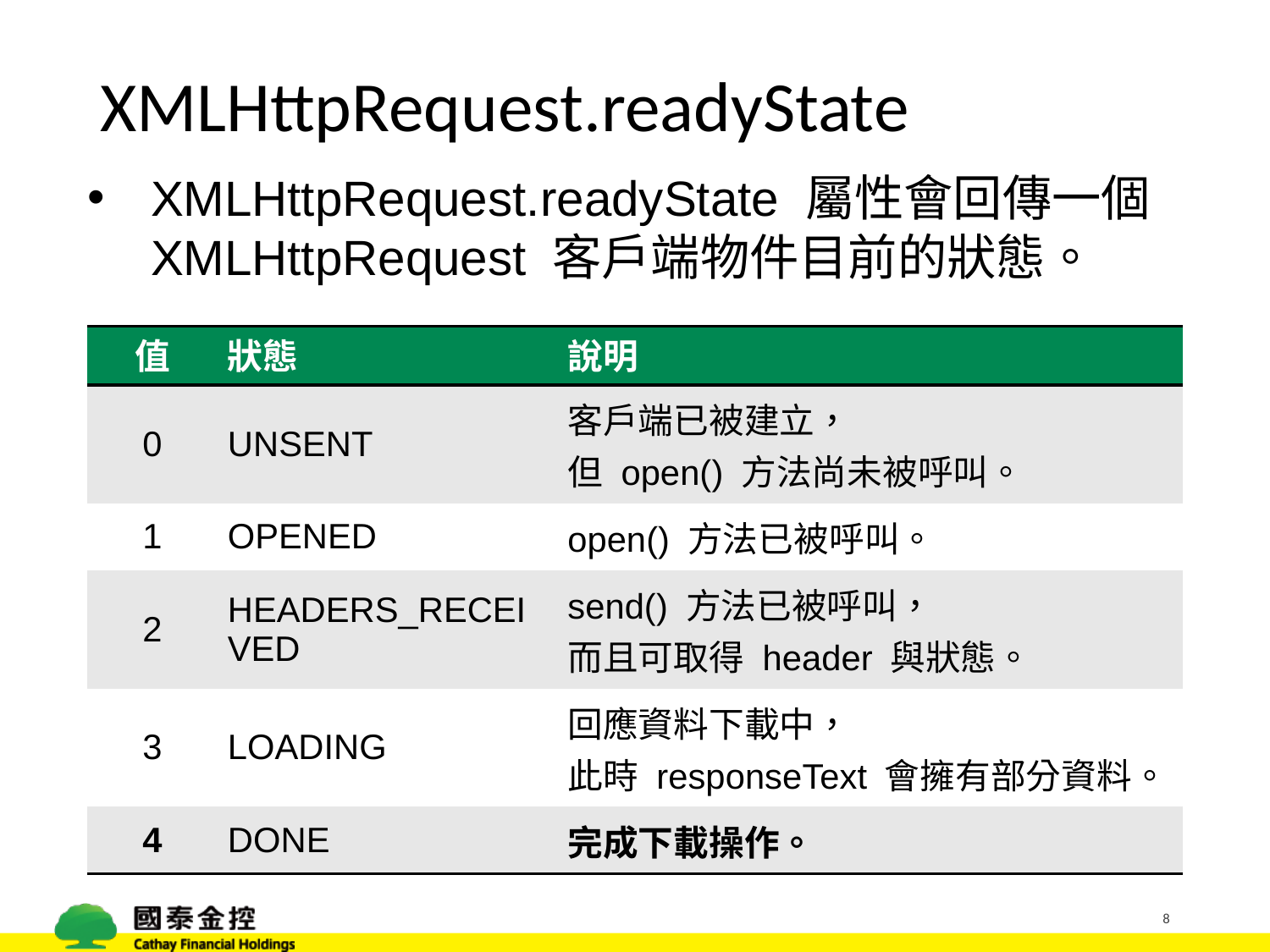

# XMLHttpRequest.readyState
XMLHttpRequest.readyState 屬性會回傳一個 XMLHttpRequest 客戶端物件目前的狀態。
| 值 | 狀態 | 說明 |
| --- | --- | --- |
| 0 | UNSENT | 客戶端已被建立， 但 open() 方法尚未被呼叫。 |
| 1 | OPENED | open() 方法已被呼叫。 |
| 2 | HEADERS\_RECEIVED | send() 方法已被呼叫， 而且可取得 header 與狀態。 |
| 3 | LOADING | 回應資料下載中， 此時 responseText 會擁有部分資料。 |
| 4 | DONE | 完成下載操作。 |